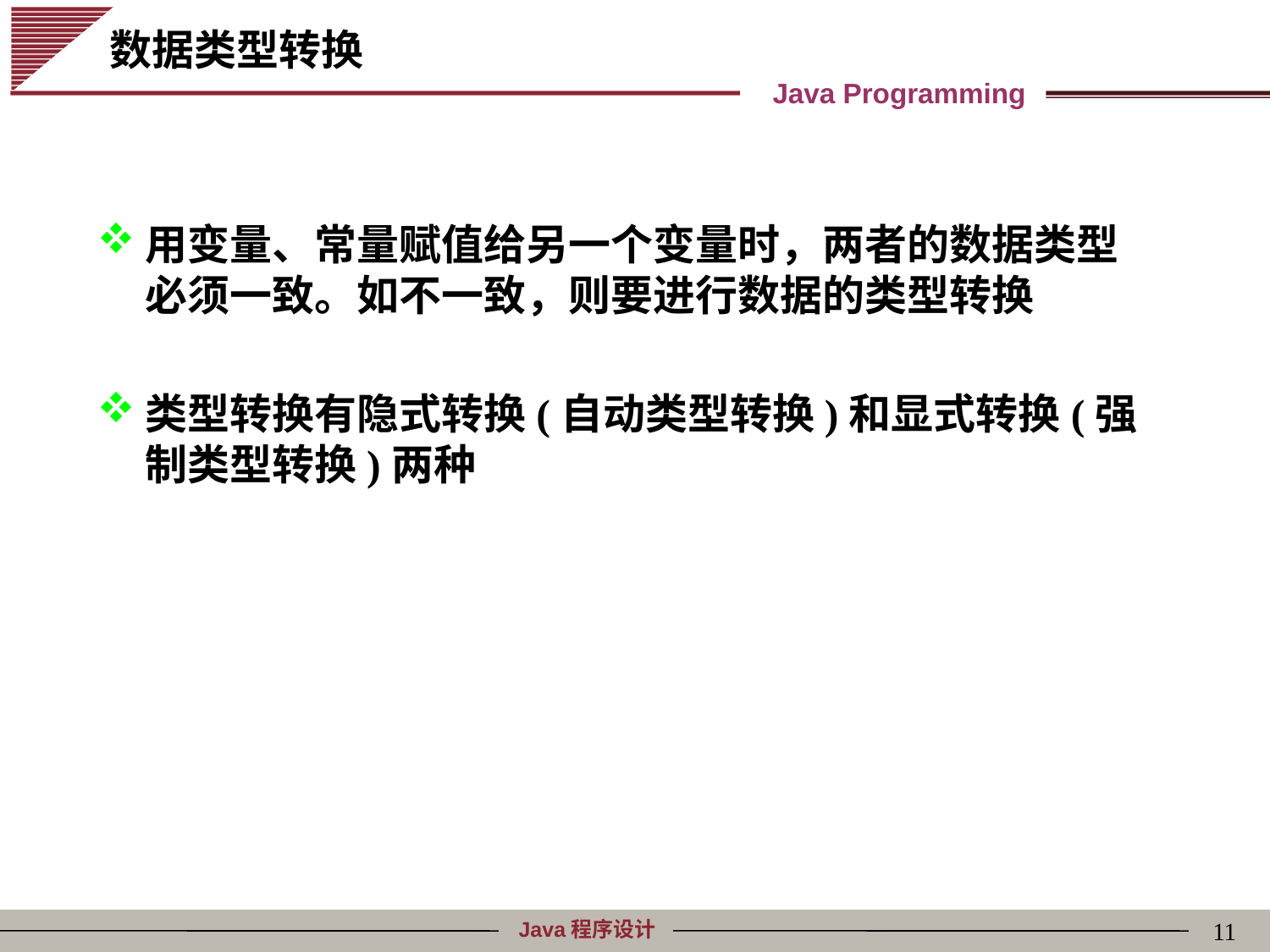

# 数据类型转换
用变量、常量赋值给另一个变量时，两者的数据类型必须一致。如不一致，则要进行数据的类型转换

类型转换有隐式转换(自动类型转换)和显式转换(强制类型转换)两种